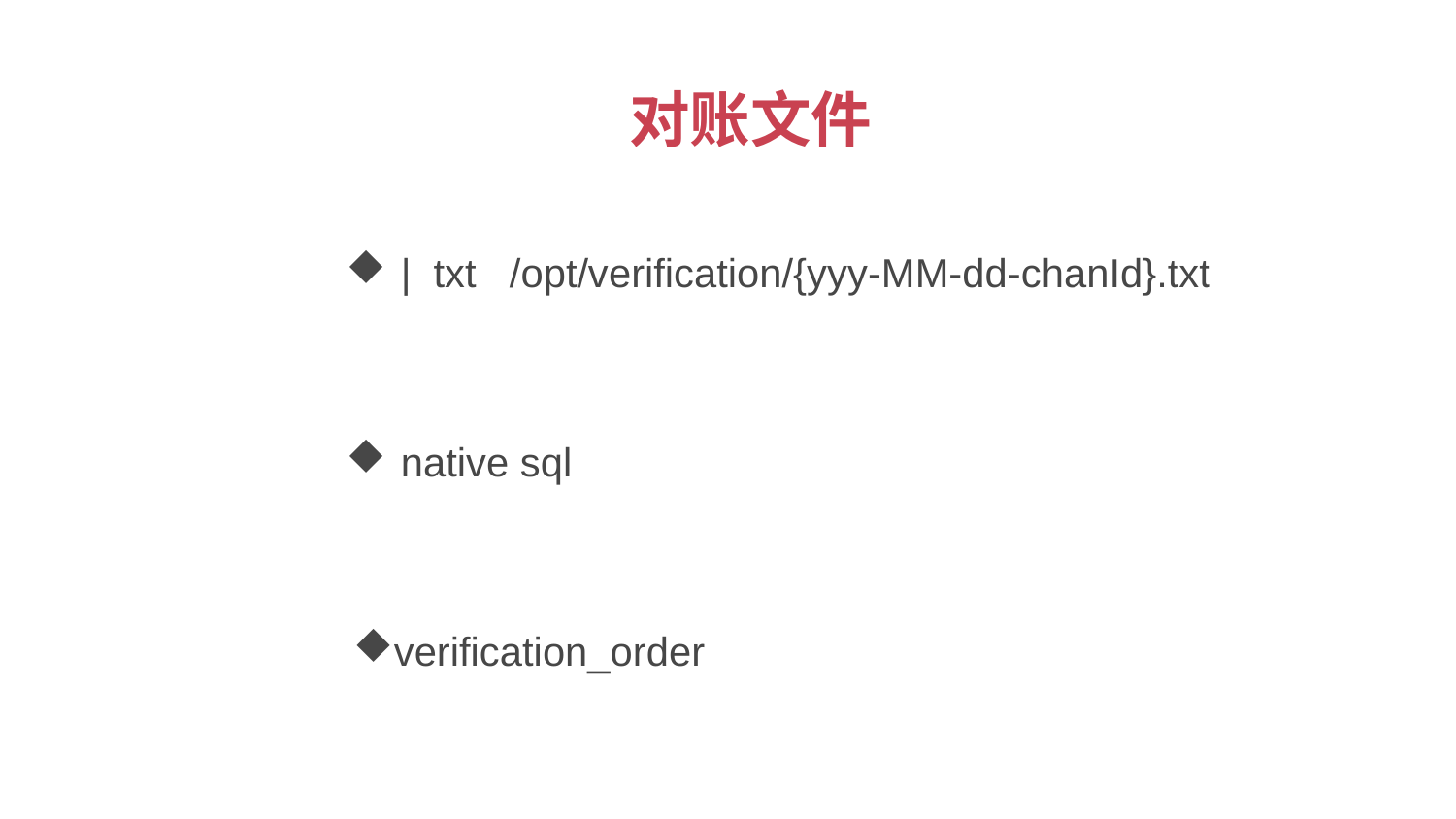

对账文件
|  txt   /opt/verification/{yyy-MM-dd-chanId}.txt
native sql
verification_order